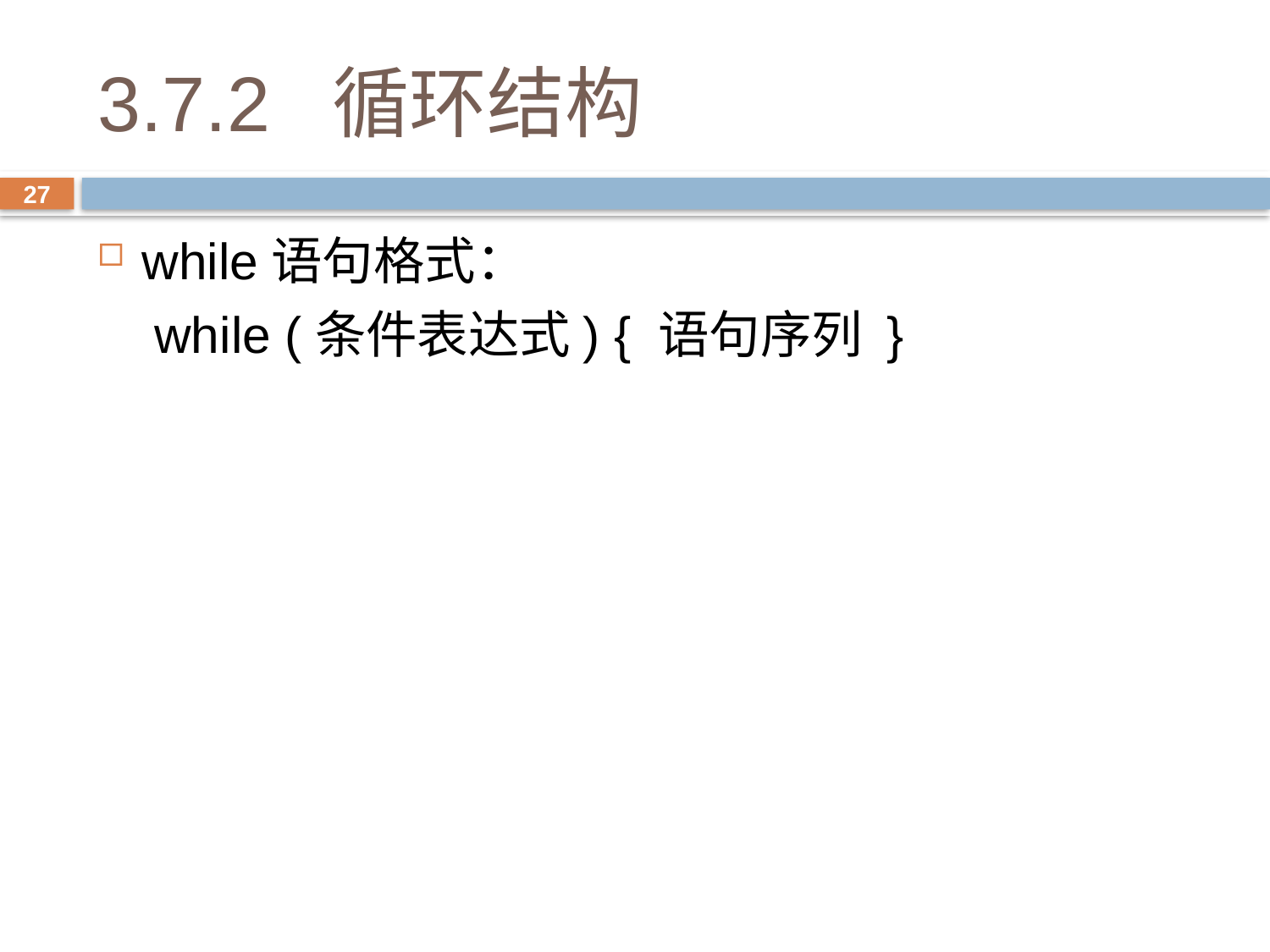

# 3.7.2  循环结构
27
while语句格式：
    while (条件表达式) { 语句序列 }